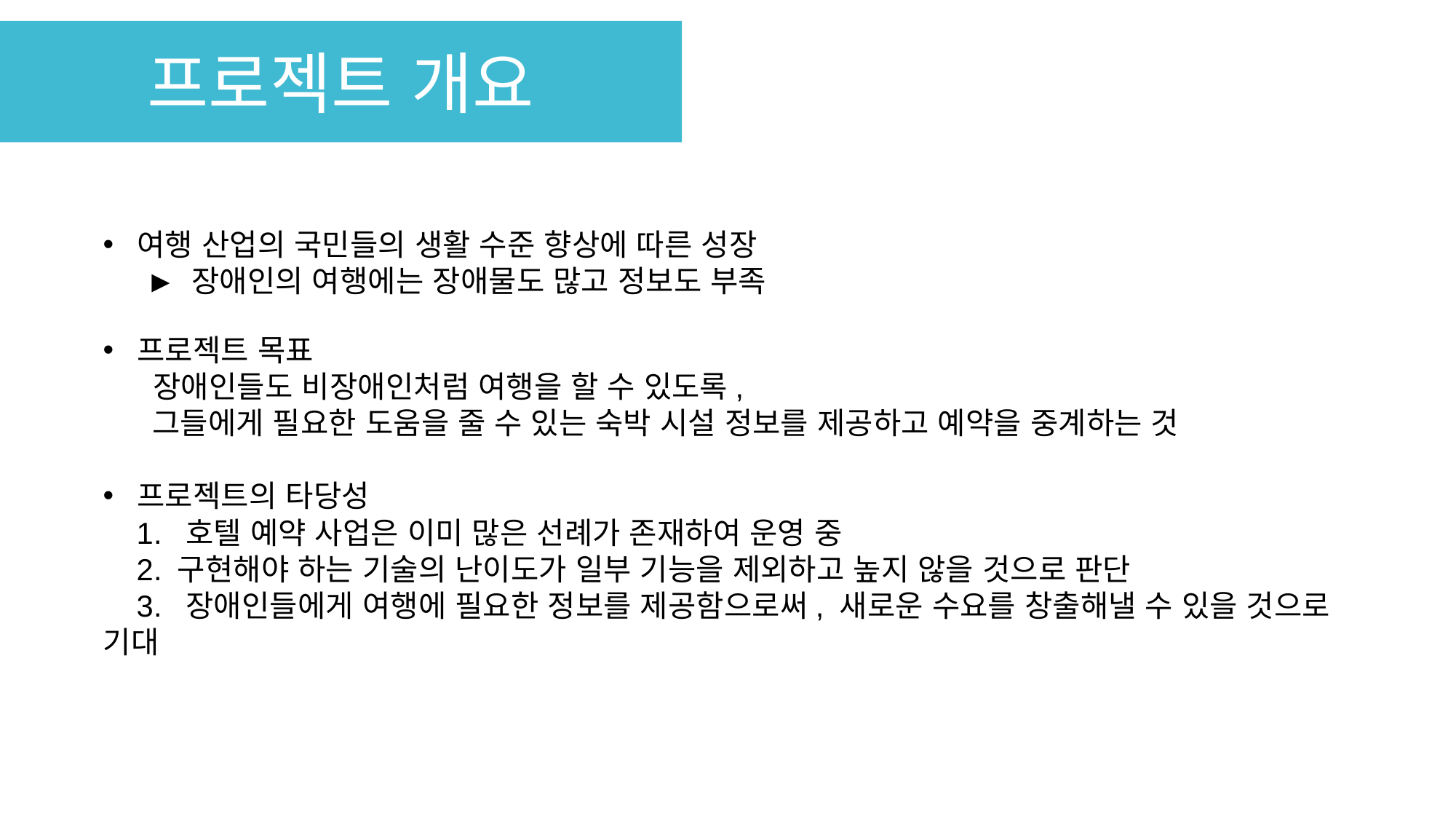

프로젝트 개요
여행 산업의 국민들의 생활 수준 향상에 따른 성장
     ► 장애인의 여행에는 장애물도 많고 정보도 부족

프로젝트 목표
     장애인들도 비장애인처럼 여행을 할 수 있도록,
     그들에게 필요한 도움을 줄 수 있는 숙박 시설 정보를 제공하고 예약을 중계하는 것

프로젝트의 타당성
    1.  호텔 예약 사업은 이미 많은 선례가 존재하여 운영 중
    2. 구현해야 하는 기술의 난이도가 일부 기능을 제외하고 높지 않을 것으로 판단
    3.  장애인들에게 여행에 필요한 정보를 제공함으로써, 새로운 수요를 창출해낼 수 있을 것으로 기대